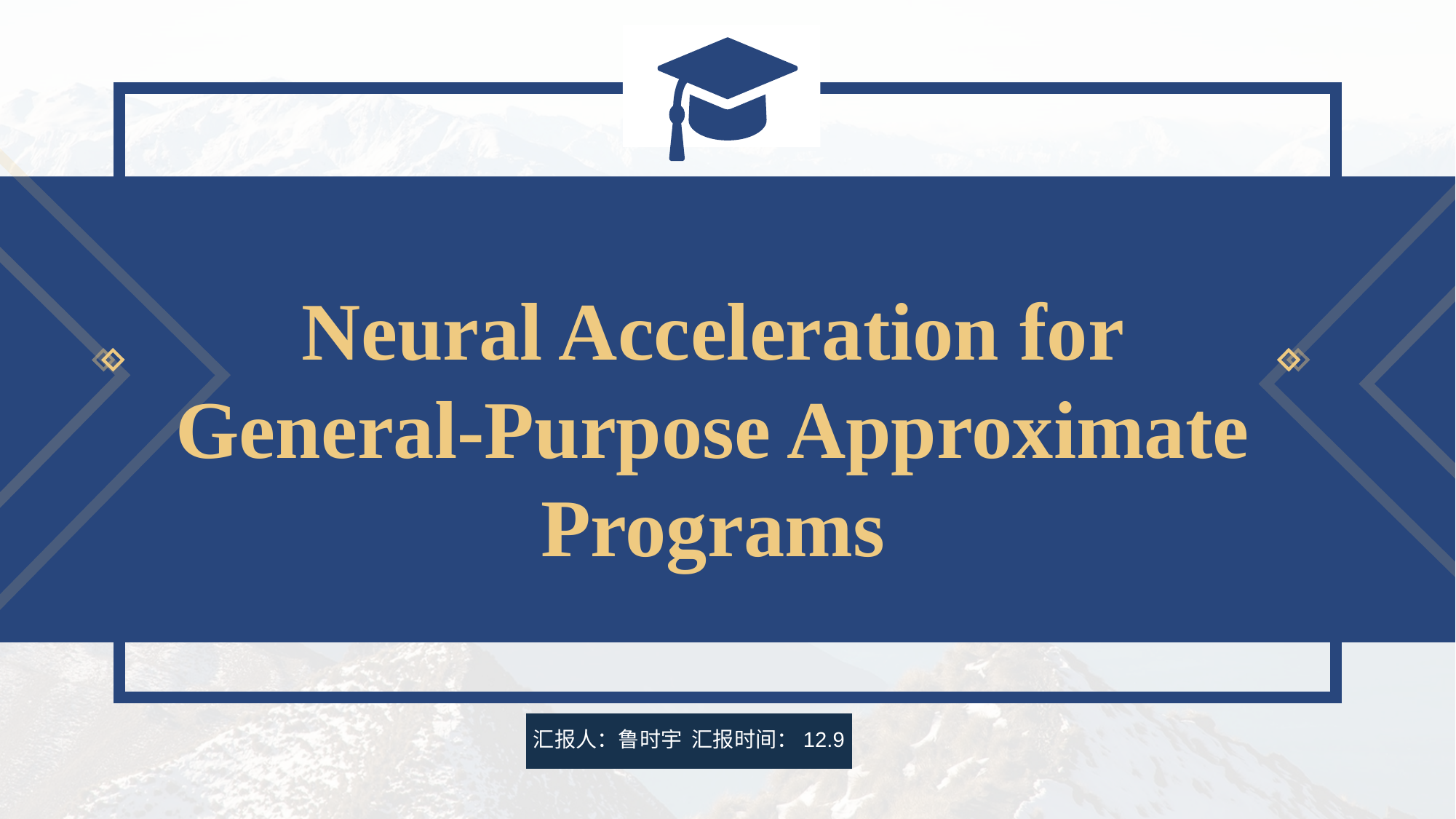

Neural Acceleration for General-Purpose Approximate Programs

汇报人：鲁时宇  汇报时间：12.9